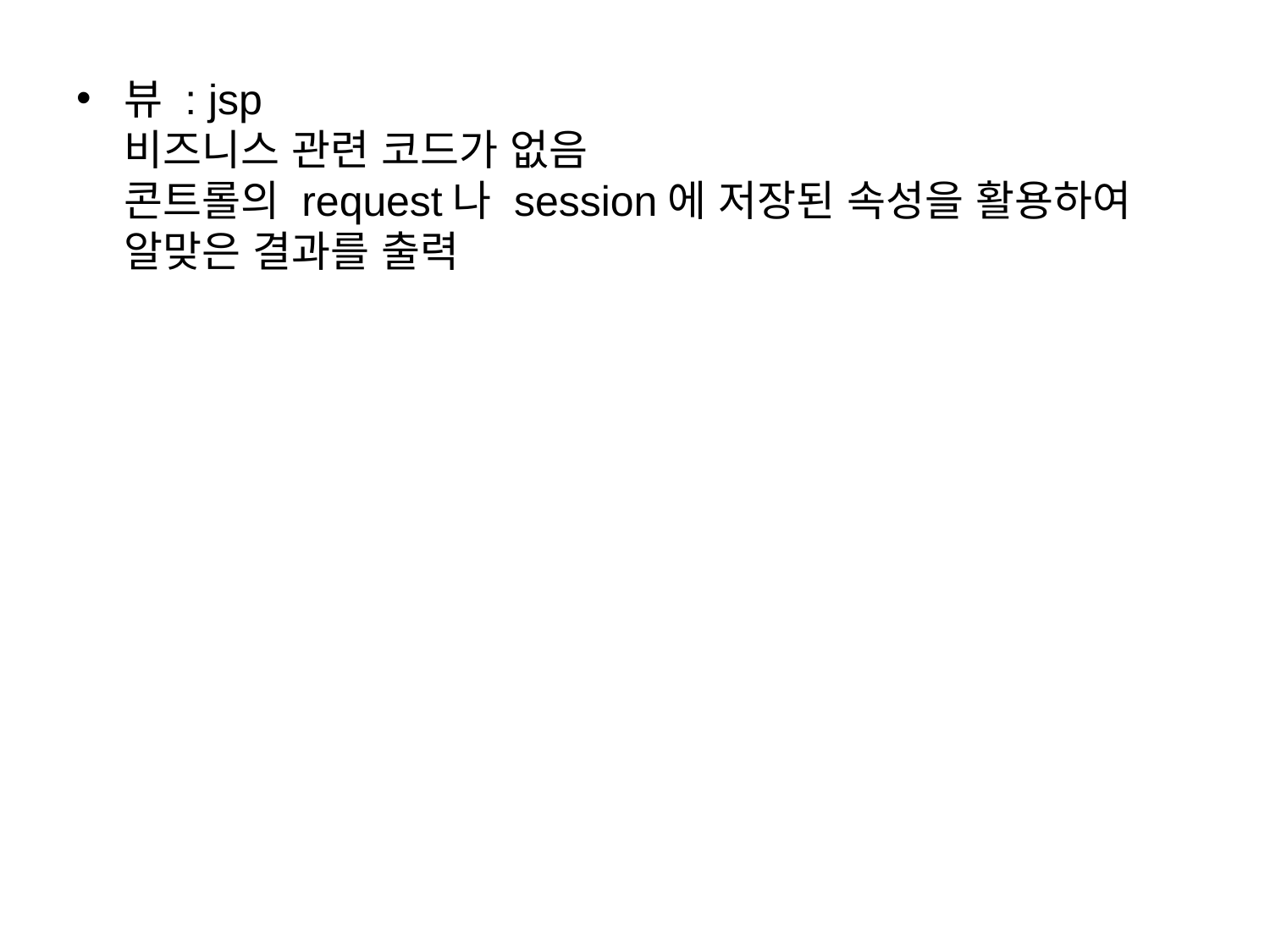

뷰 : jsp
비즈니스 관련 코드가 없음
콘트롤의 request나 session에 저장된 속성을 활용하여
알맞은 결과를 출력